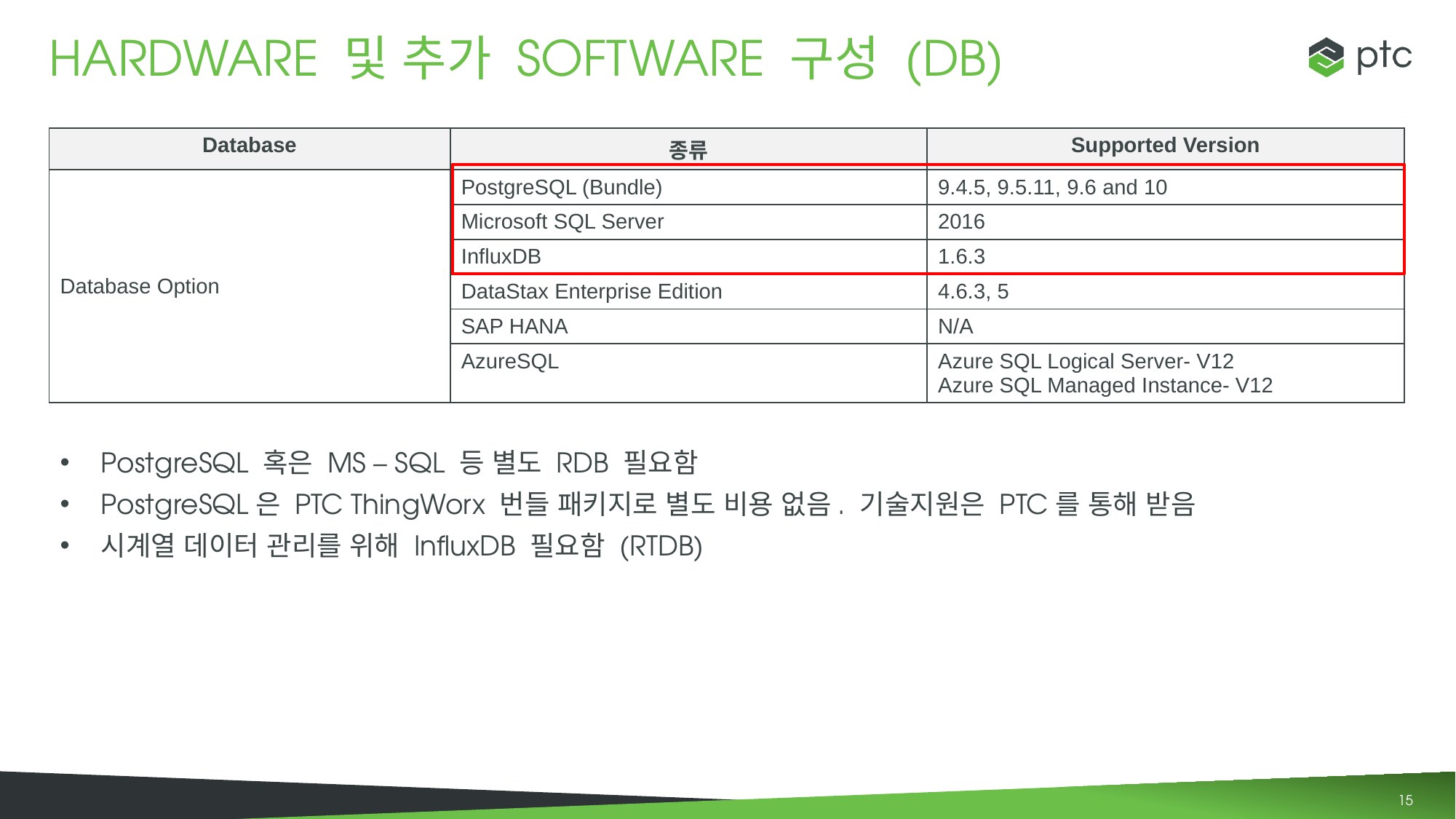

# Hardware 및 추가 Software 구성 (DB)
| Database | 종류 | Supported Version |
| --- | --- | --- |
| Database Option | PostgreSQL (Bundle) | 9.4.5, 9.5.11, 9.6 and 10 |
|  | Microsoft SQL Server | 2016 |
|  | InfluxDB | 1.6.3 |
|  | DataStax Enterprise Edition | 4.6.3, 5 |
|  | SAP HANA | N/A |
|  | AzureSQL | Azure SQL Logical Server- V12 Azure SQL Managed Instance- V12 |

PostgreSQL 혹은 MS – SQL 등 별도 RDB 필요함
PostgreSQL은 PTC ThingWorx 번들 패키지로 별도 비용 없음. 기술지원은 PTC를 통해 받음
시계열 데이터 관리를 위해 InfluxDB 필요함 (RTDB)